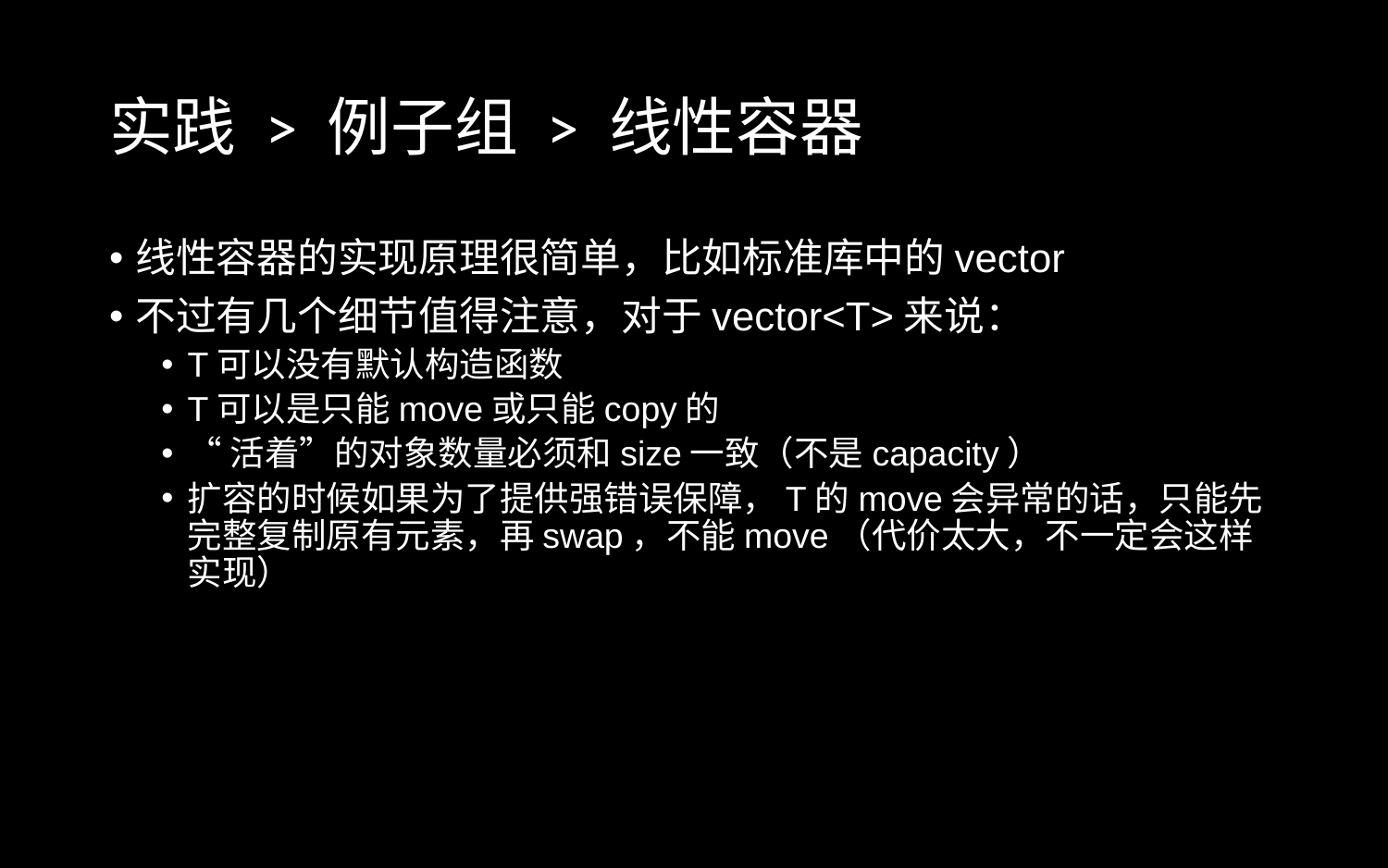

# 实践 > 例子组 > 线性容器
线性容器的实现原理很简单，比如标准库中的vector
不过有几个细节值得注意，对于vector<T>来说：
T可以没有默认构造函数
T可以是只能move或只能copy的
“活着”的对象数量必须和size一致（不是capacity）
扩容的时候如果为了提供强错误保障，T的move会异常的话，只能先完整复制原有元素，再swap，不能move（代价太大，不一定会这样实现）